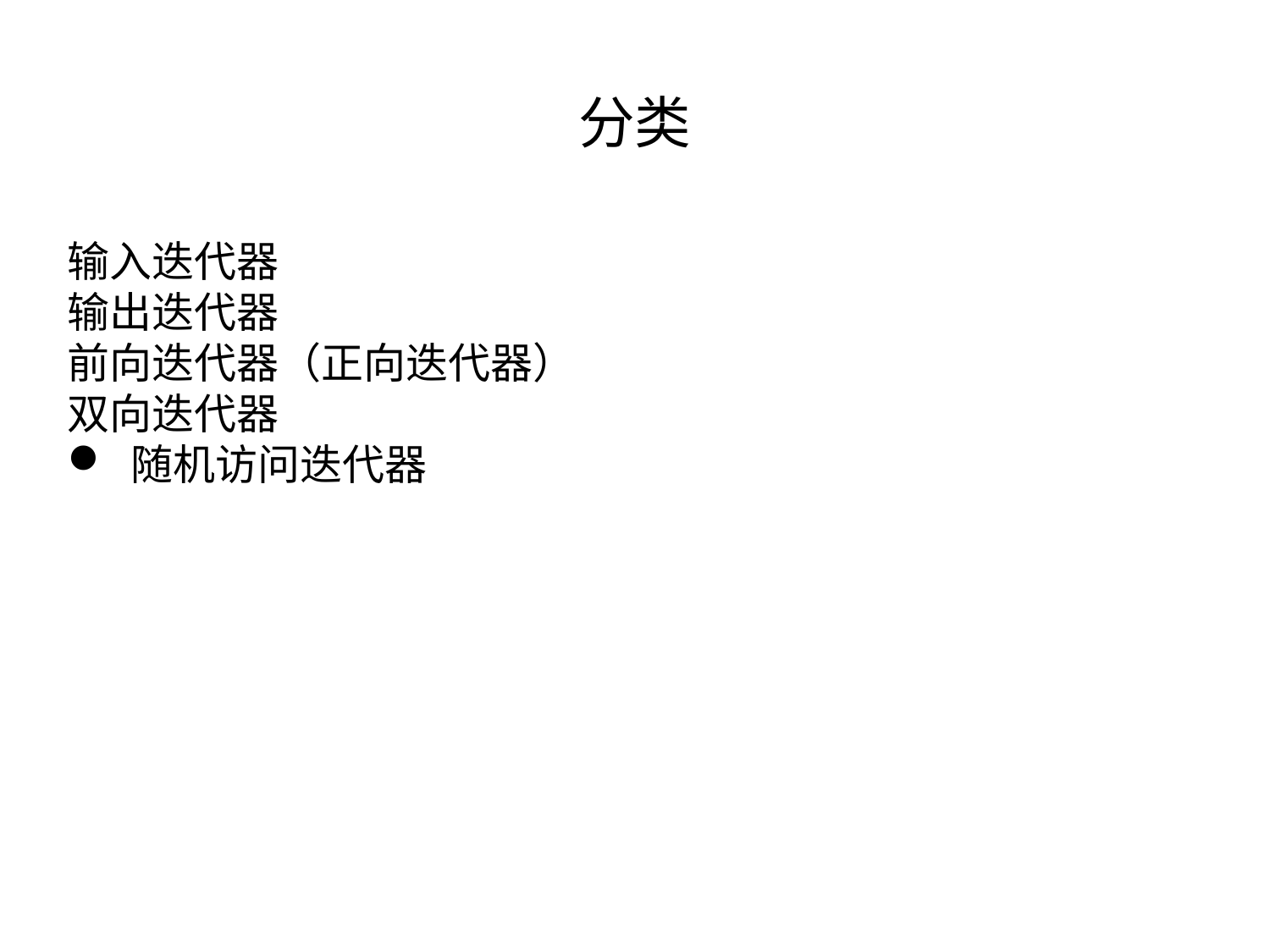

分类
输入迭代器
输出迭代器
前向迭代器（正向迭代器）
双向迭代器
随机访问迭代器